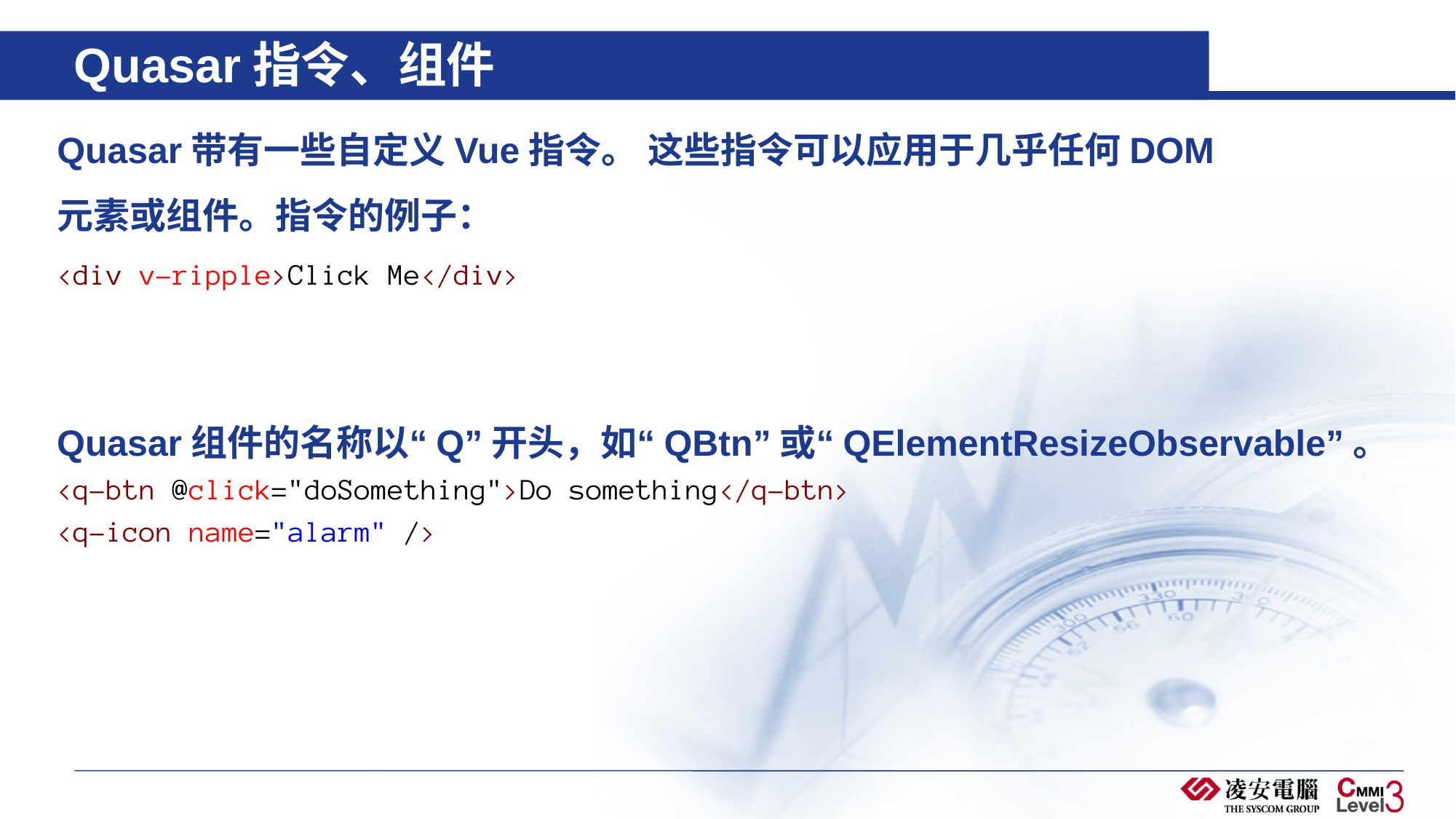

# Quasar指令、组件
Quasar带有一些自定义Vue指令。 这些指令可以应用于几乎任何DOM元素或组件。指令的例子：
<div v-ripple>Click Me</div>
Quasar组件的名称以“Q”开头，如“QBtn”或“QElementResizeObservable”。
<q-btn @click="doSomething">Do something</q-btn>
<q-icon name="alarm" />